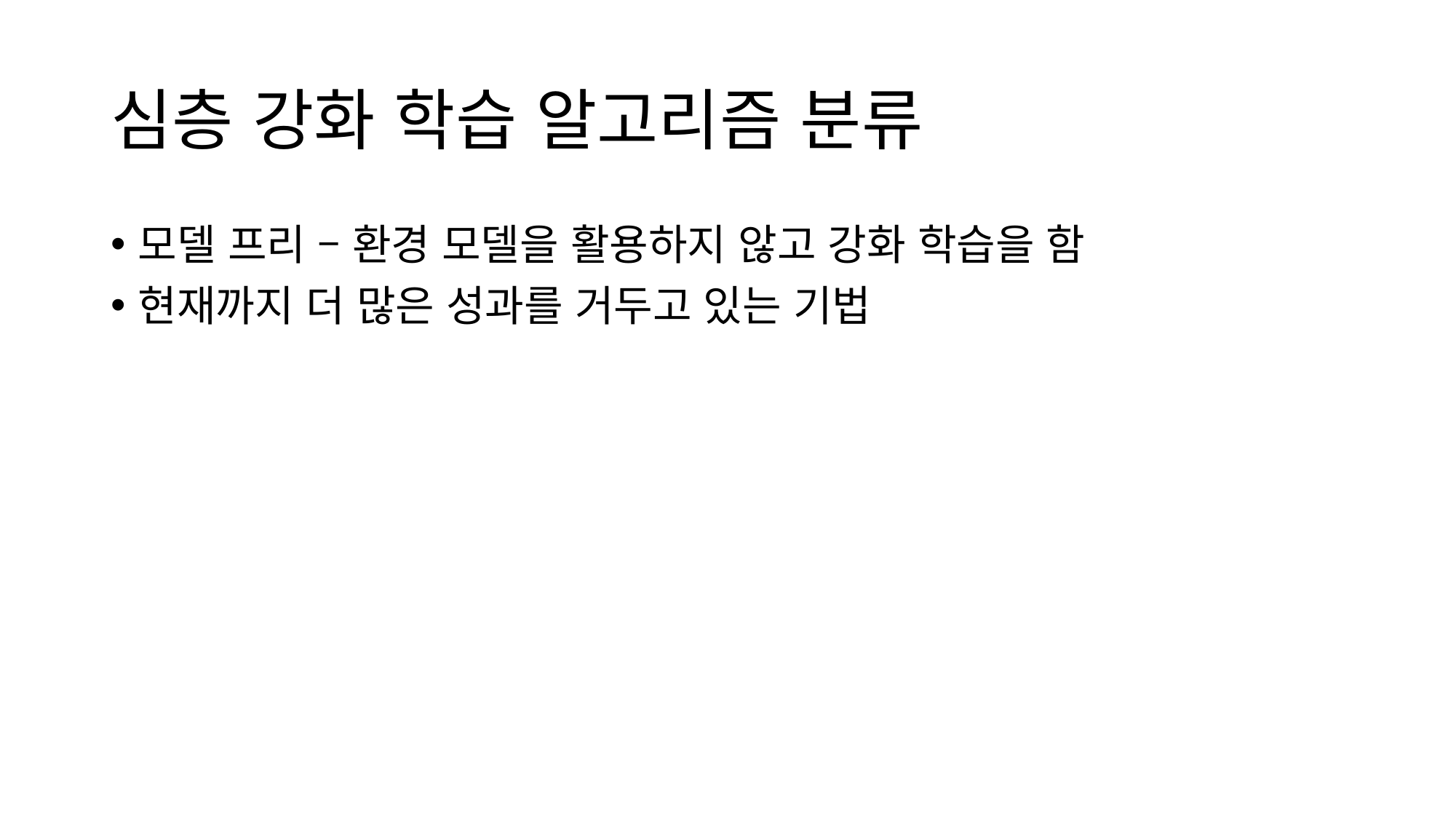

# 심층 강화 학습 알고리즘 분류
모델 프리 – 환경 모델을 활용하지 않고 강화 학습을 함
현재까지 더 많은 성과를 거두고 있는 기법